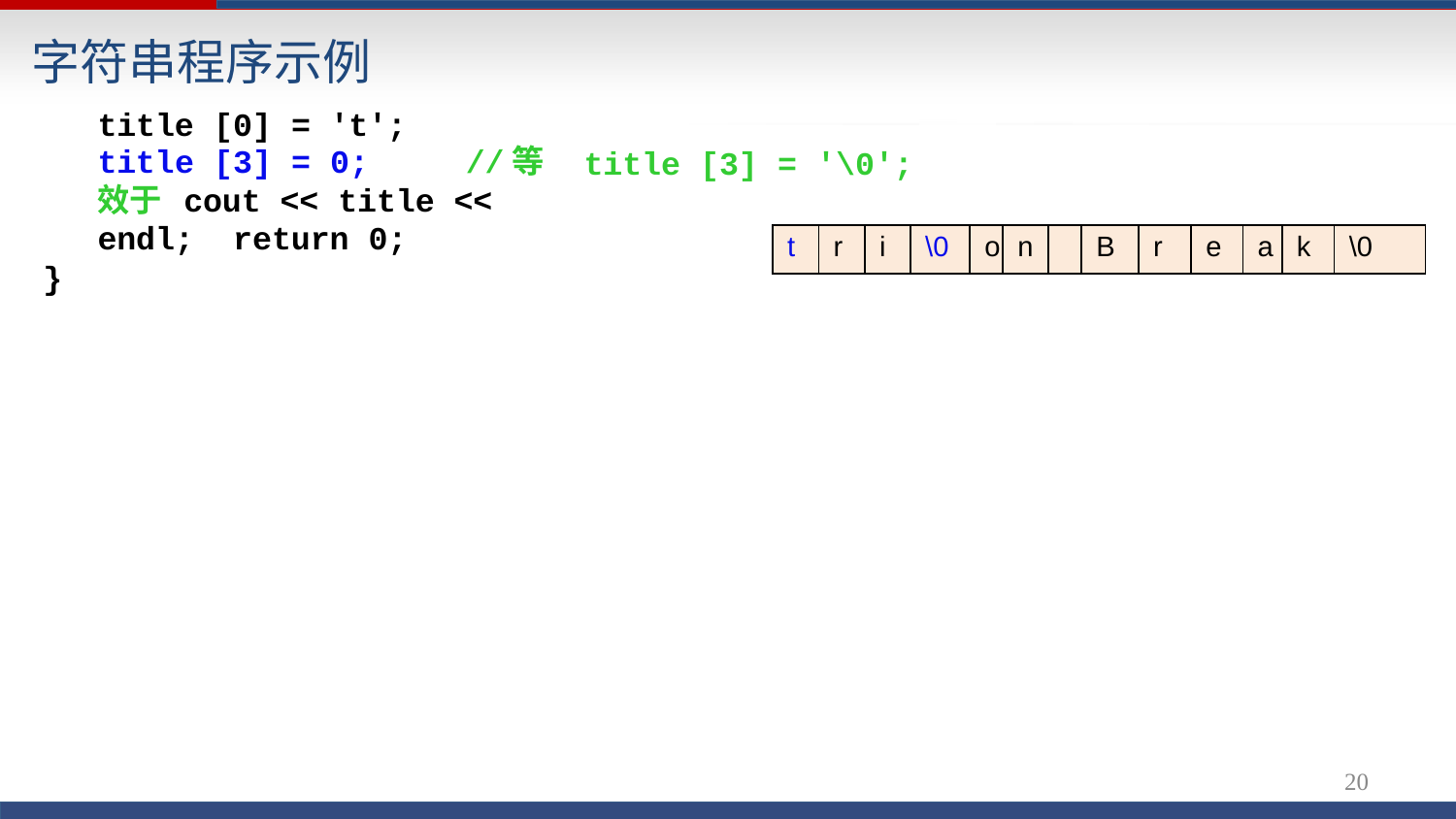

# 字符串程序示例
title [0] = 't';
title [3] = 0;	//等效于  cout << title << endl;  return 0;
}
title [3] = '\0';
| t | r | i | \0 | o | n |  | B | r | e | a | k | \0 |
| --- | --- | --- | --- | --- | --- | --- | --- | --- | --- | --- | --- | --- |
20